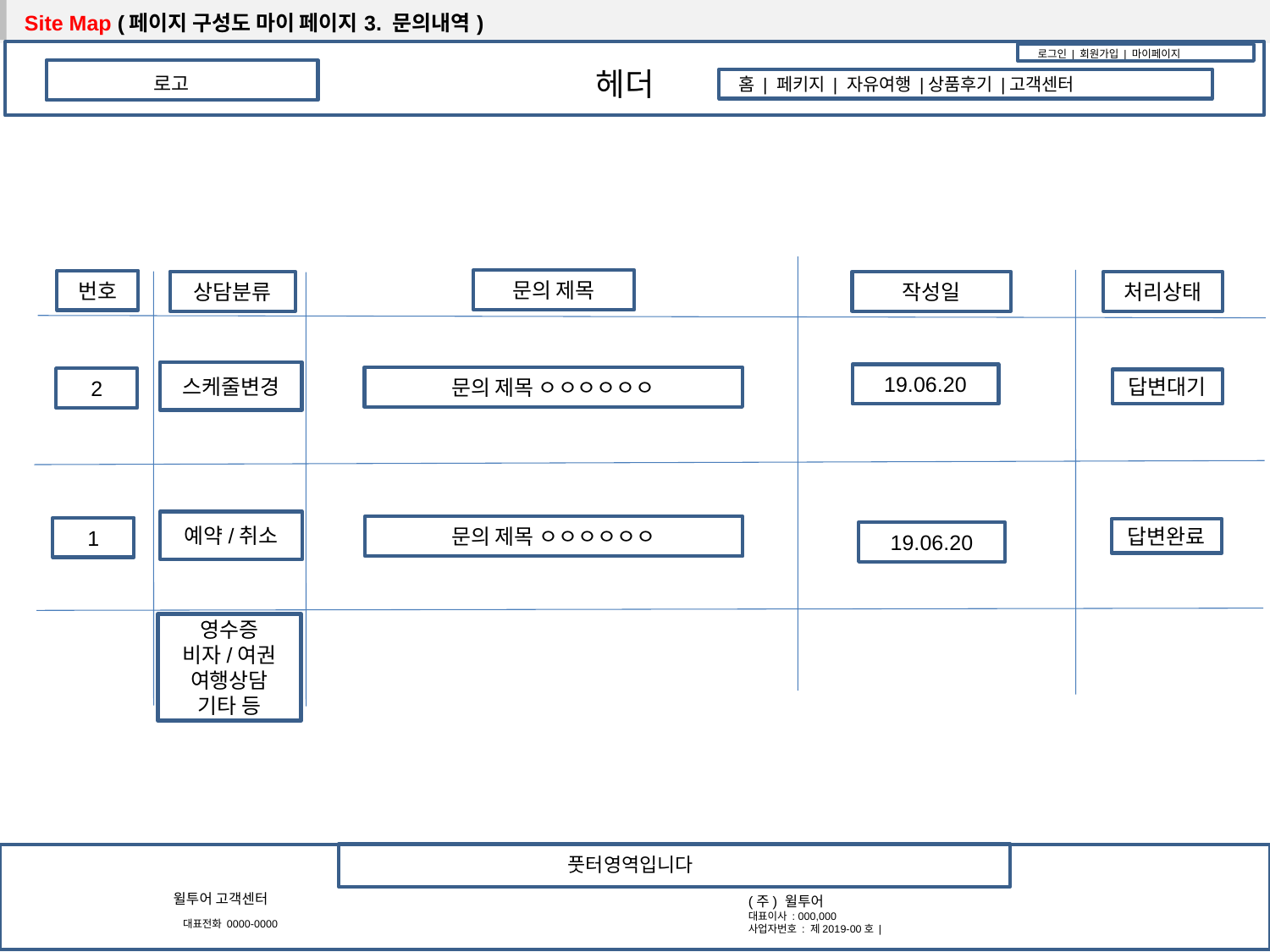

| Site Map (페이지 구성도 마이 페이지3. 문의내역) |
| --- |

로그인 | 회원가입 | 마이페이지

헤더

로고
홈 | 페키지 | 자유여행 |상품후기 |고객센터

문의 제목
번호

상담분류
작성일
처리상태

스케줄변경
19.06.20
문의 제목 ㅇㅇㅇㅇㅇㅇ
2
답변대기

예약/취소
문의 제목 ㅇㅇㅇㅇㅇㅇ
1
답변완료
19.06.20

영수증
비자/여권
여행상담
기타 등

풋터영역입니다
윌투어 고객센터
 대표전화 0000-0000
(주) 윌투어
대표이사 : 000,000
사업자번호 : 제2019-00호 |